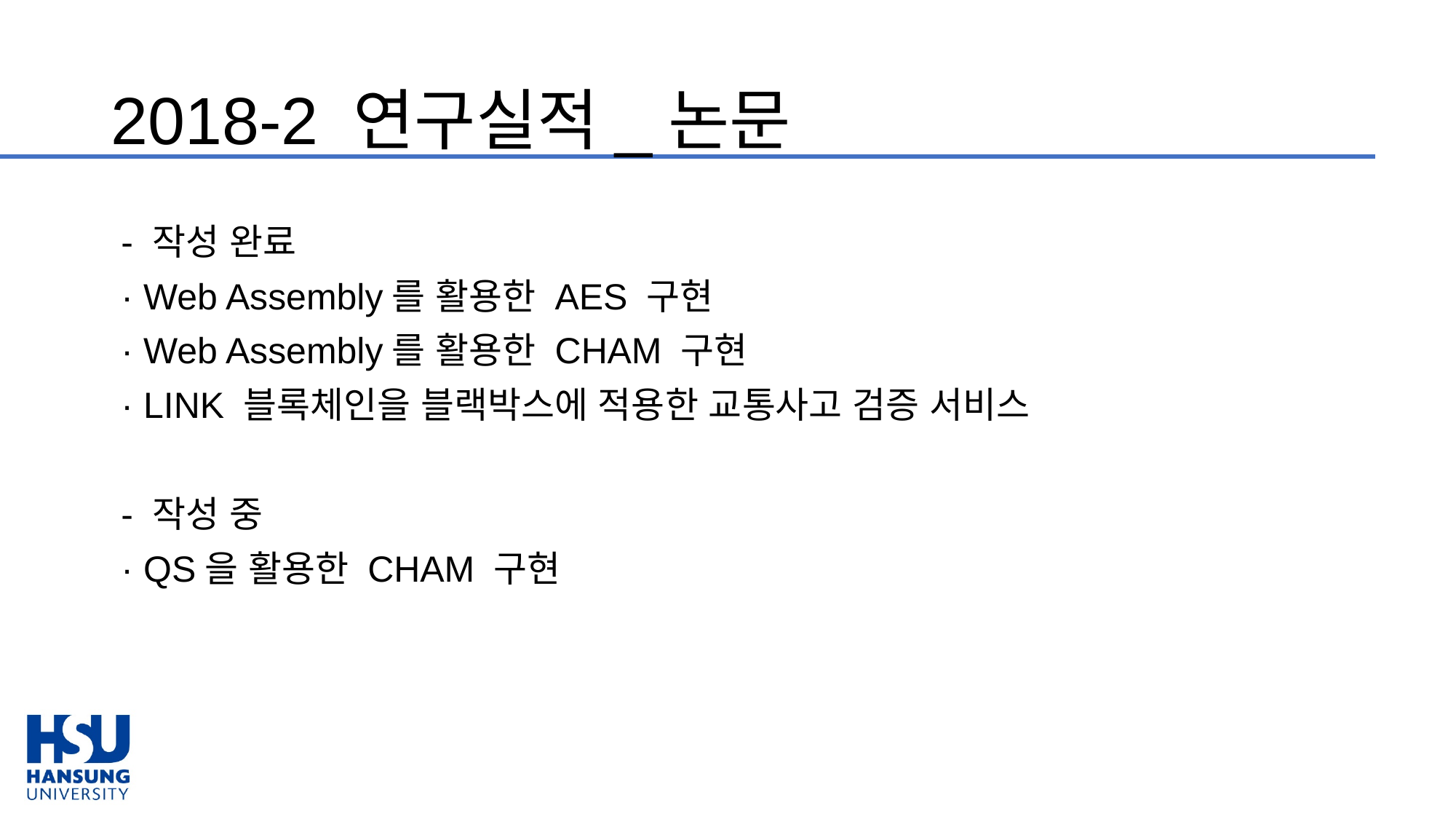

# 2018-2 연구실적_논문
 - 작성 완료
 · Web Assembly를 활용한 AES 구현
 · Web Assembly를 활용한 CHAM 구현
 · LINK 블록체인을 블랙박스에 적용한 교통사고 검증 서비스

 - 작성 중
 · QS을 활용한 CHAM 구현